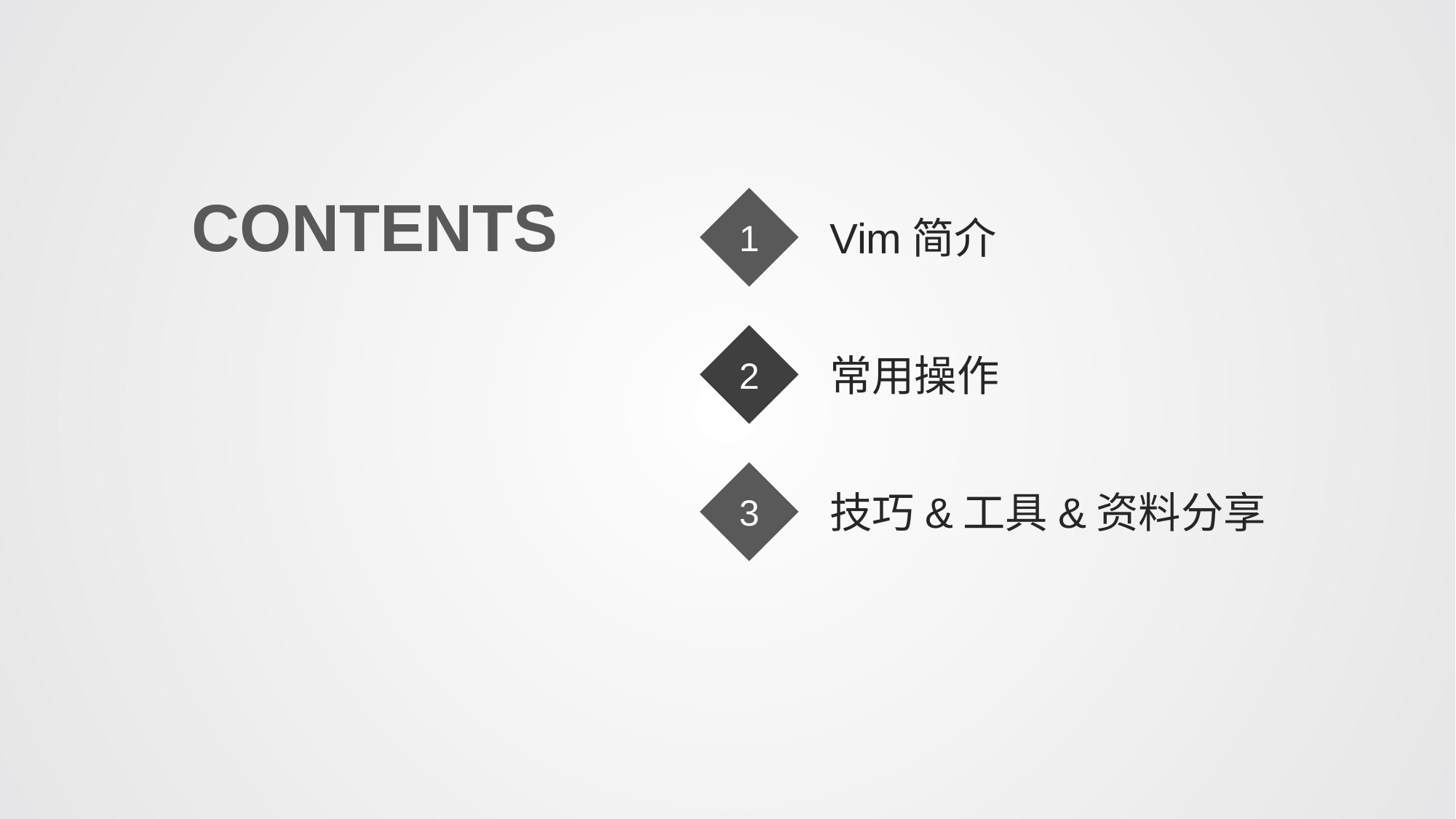

CONTENTS
1
Vim简介
2
常用操作
3
技巧&工具&资料分享